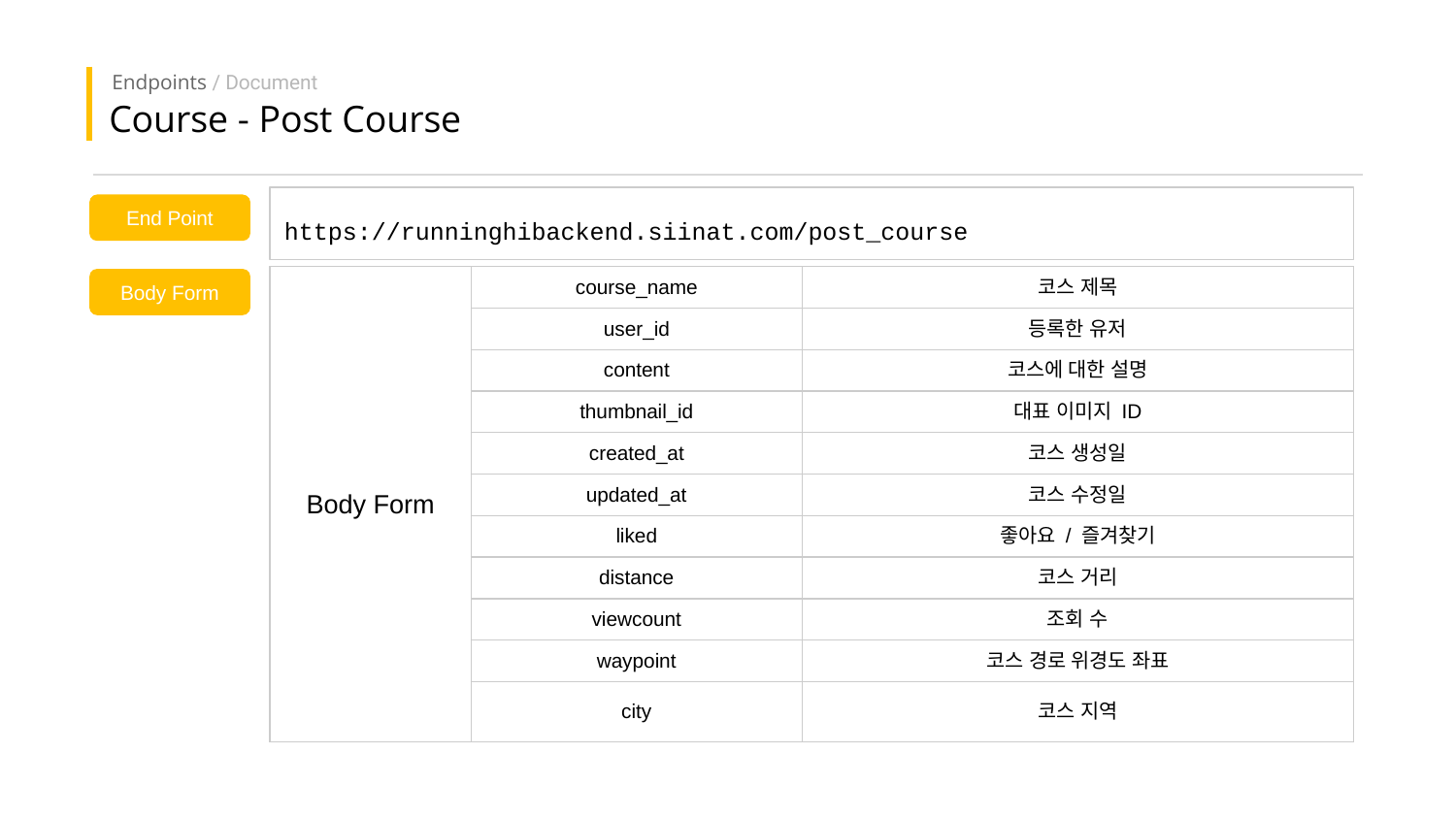

Endpoints / Document
Course - Post Course
https://runninghibackend.siinat.com/post_course
End Point
| Body Form | course\_name | 코스 제목 |
| --- | --- | --- |
|  | user\_id | 등록한 유저 |
|  | content | 코스에 대한 설명 |
|  | thumbnail\_id | 대표 이미지 ID |
|  | created\_at | 코스 생성일 |
|  | updated\_at | 코스 수정일 |
|  | liked | 좋아요 / 즐겨찾기 |
|  | distance | 코스 거리 |
|  | viewcount | 조회 수 |
|  | waypoint | 코스 경로 위경도 좌표 |
|  | city | 코스 지역 |
Body Form